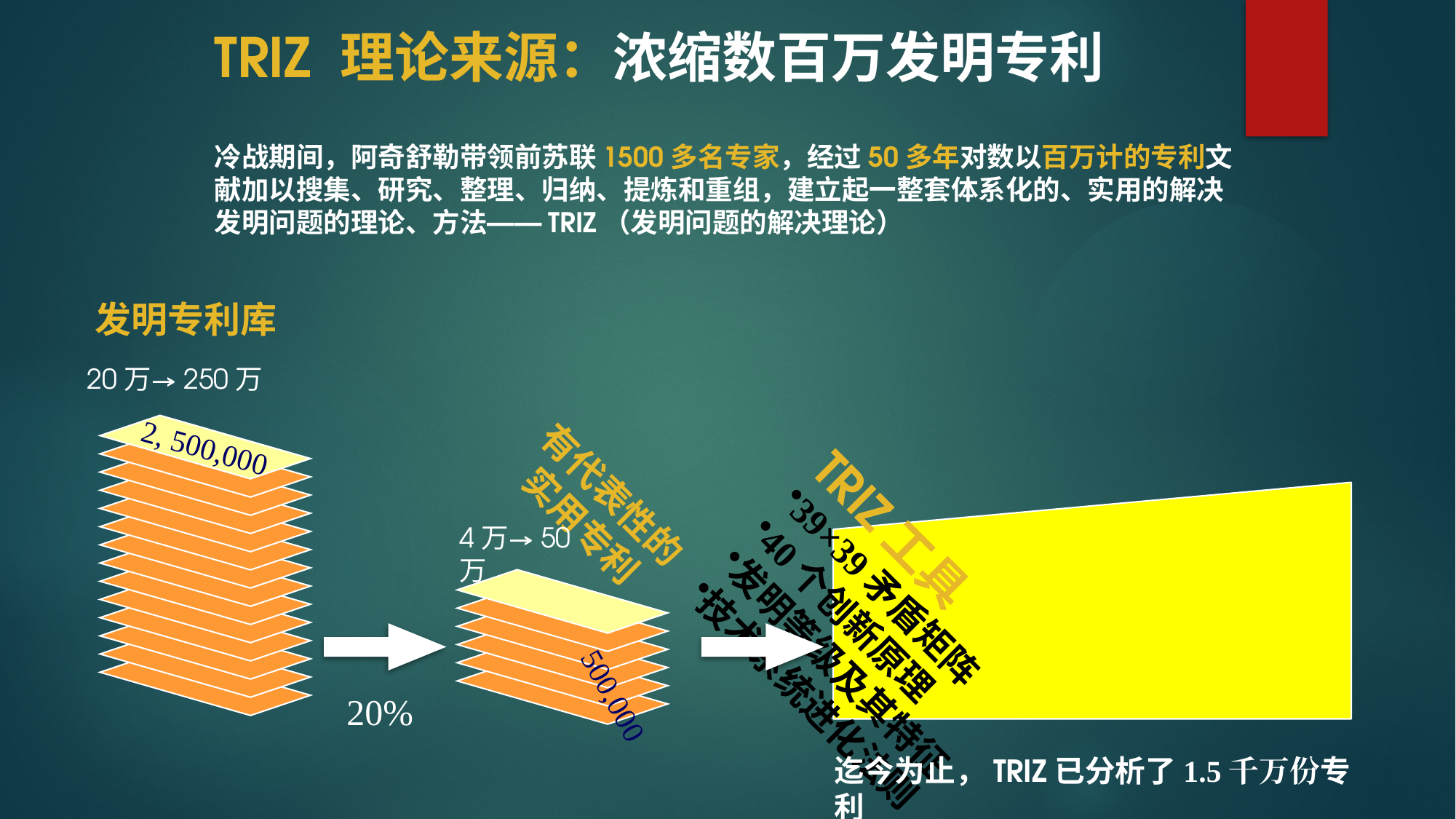

# TRIZ 理论来源：浓缩数百万发明专利
冷战期间，阿奇舒勒带领前苏联1500多名专家，经过50多年对数以百万计的专利文献加以搜集、研究、整理、归纳、提炼和重组，建立起一整套体系化的、实用的解决发明问题的理论、方法——TRIZ（发明问题的解决理论）
发明专利库
20万→250万
2, 500,000

有代表性的
实用专利
4万→50万

500,000

20%
TRIZ工具
39×39矛盾矩阵
40个创新原理
发明等级及其特征
技术系统进化法则

迄今为止，TRIZ已分析了1.5千万份专利